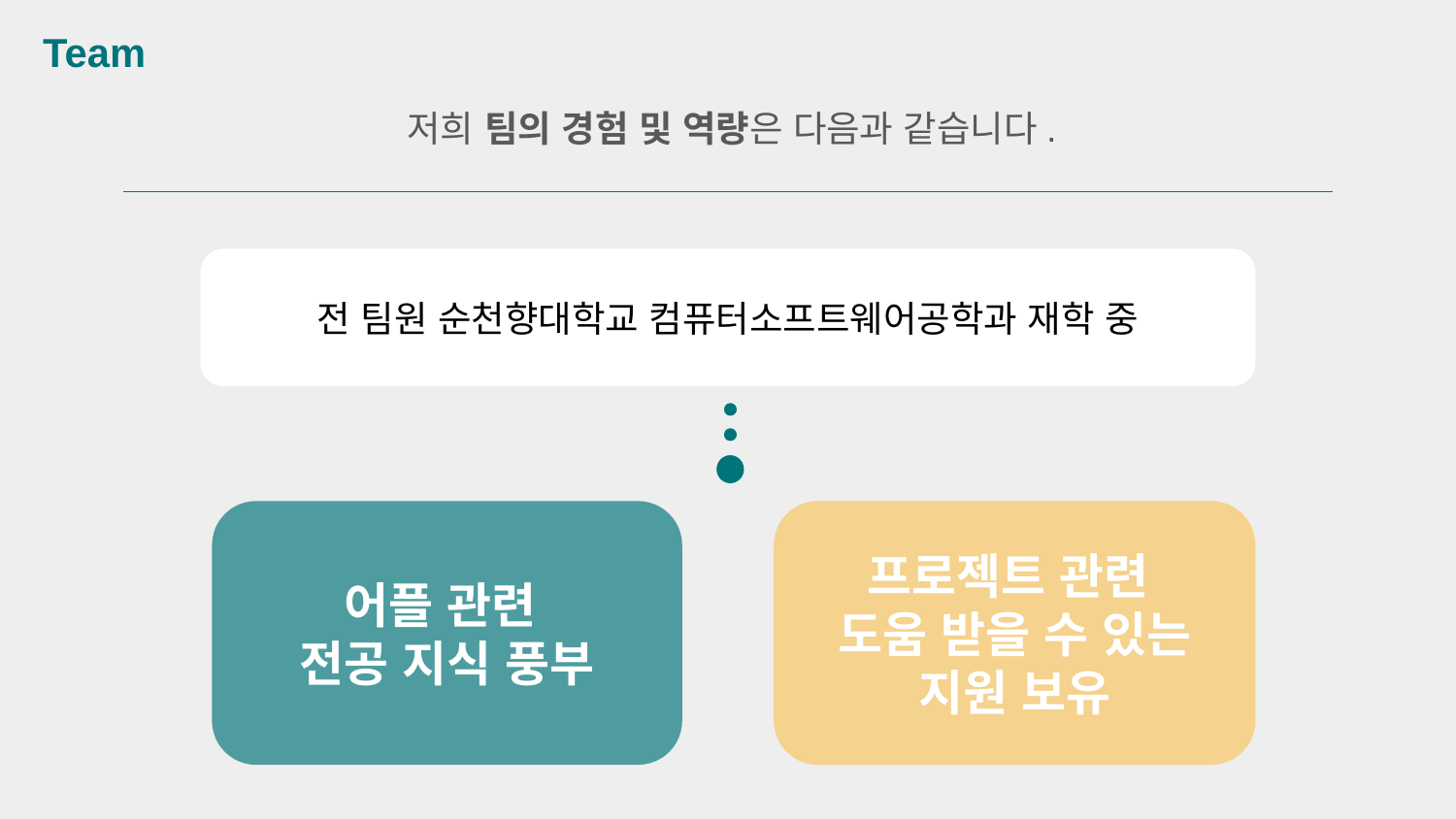

Team
저희 팀의 경험 및 역량은 다음과 같습니다.
전 팀원 순천향대학교 컴퓨터소프트웨어공학과 재학 중

어플 관련
전공 지식 풍부
프로젝트 관련
도움 받을 수 있는 지원 보유